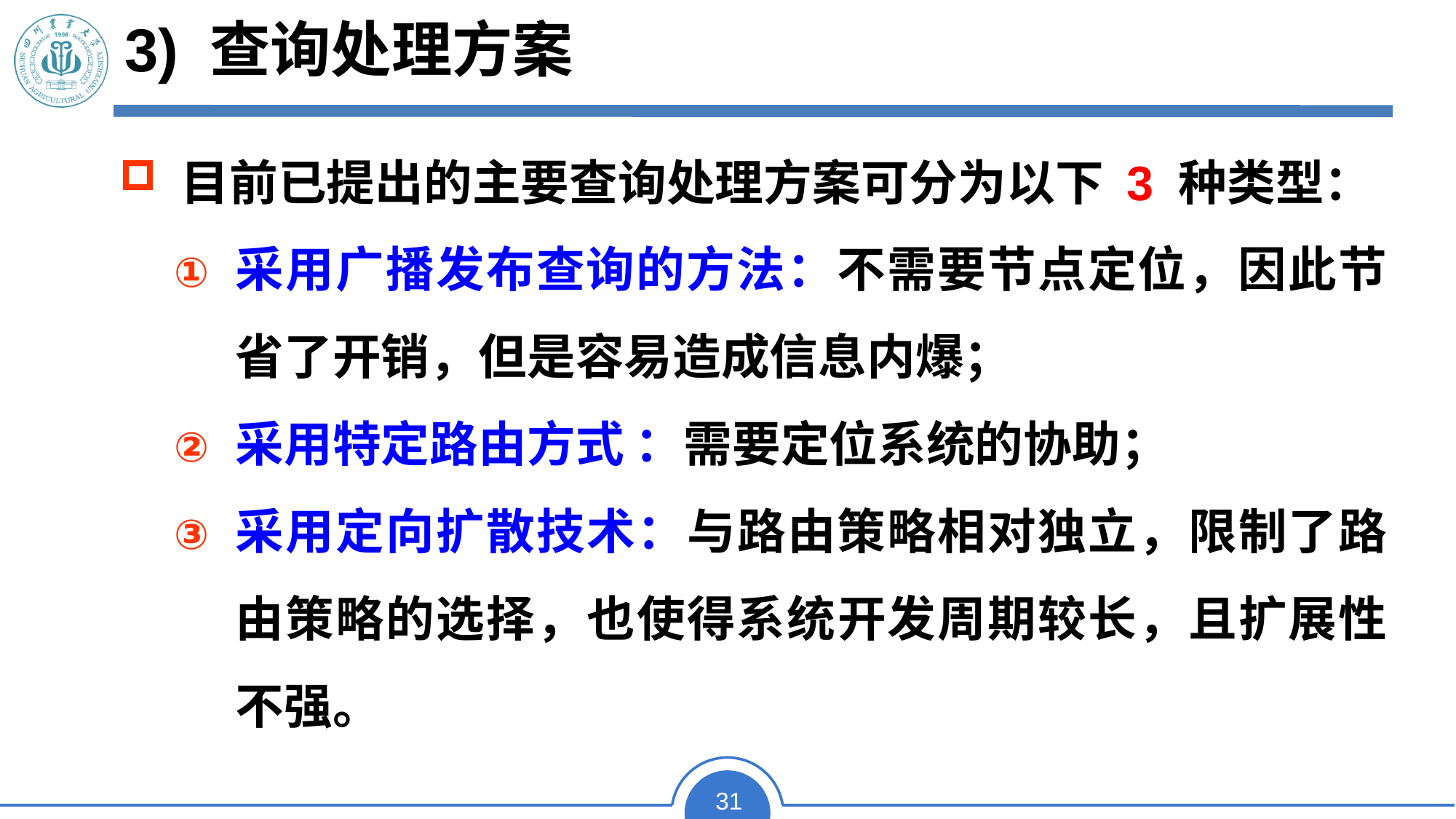

# 3) 查询处理方案
目前已提出的主要查询处理方案可分为以下 3 种类型：
采用广播发布查询的方法：不需要节点定位，因此节省了开销，但是容易造成信息内爆；
采用特定路由方式 ：需要定位系统的协助；
采用定向扩散技术：与路由策略相对独立，限制了路由策略的选择，也使得系统开发周期较长，且扩展性不强。